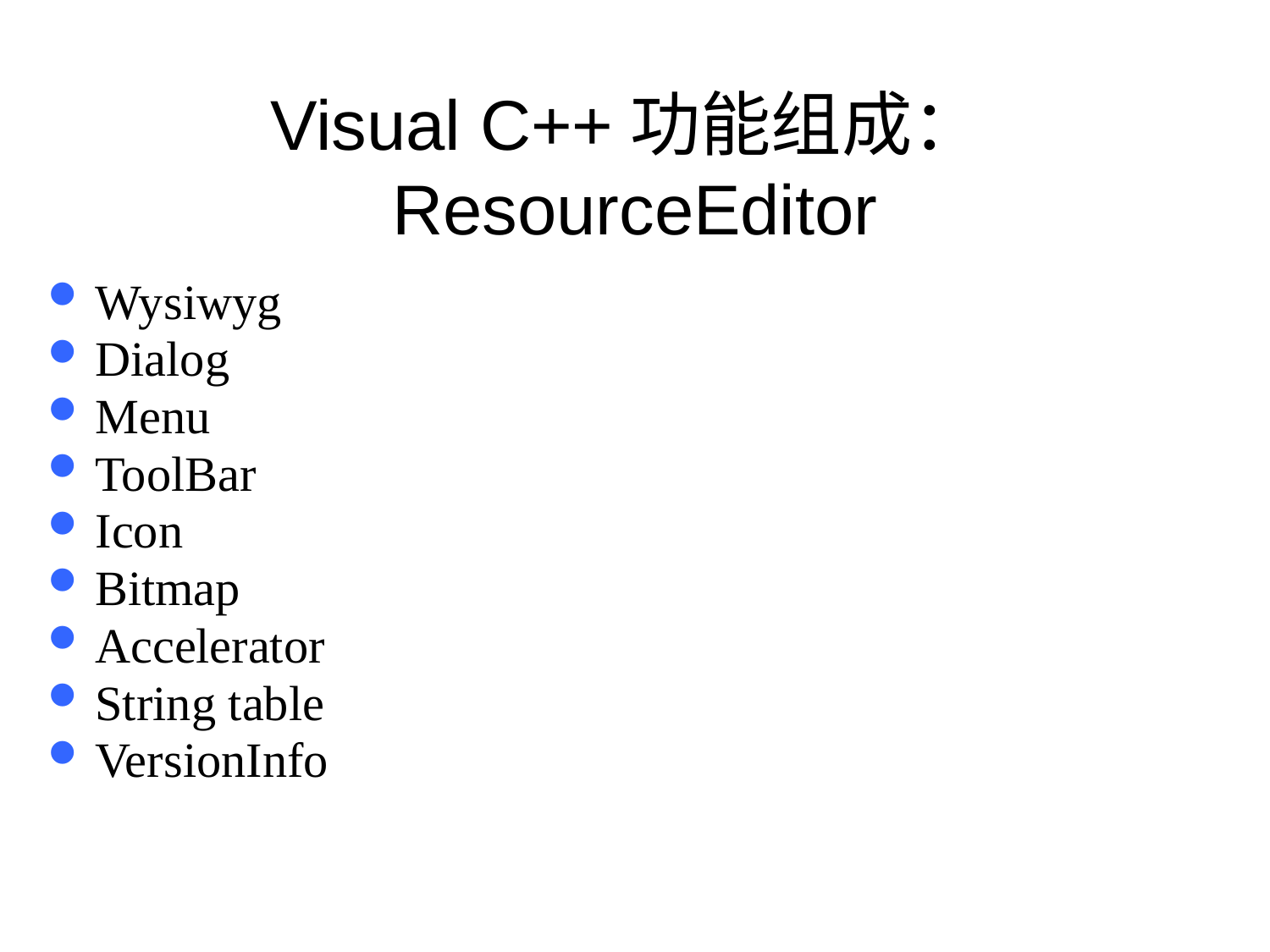

# Visual C++功能组成：ResourceEditor
Wysiwyg
Dialog
Menu
ToolBar
Icon
Bitmap
Accelerator
String table
VersionInfo
5